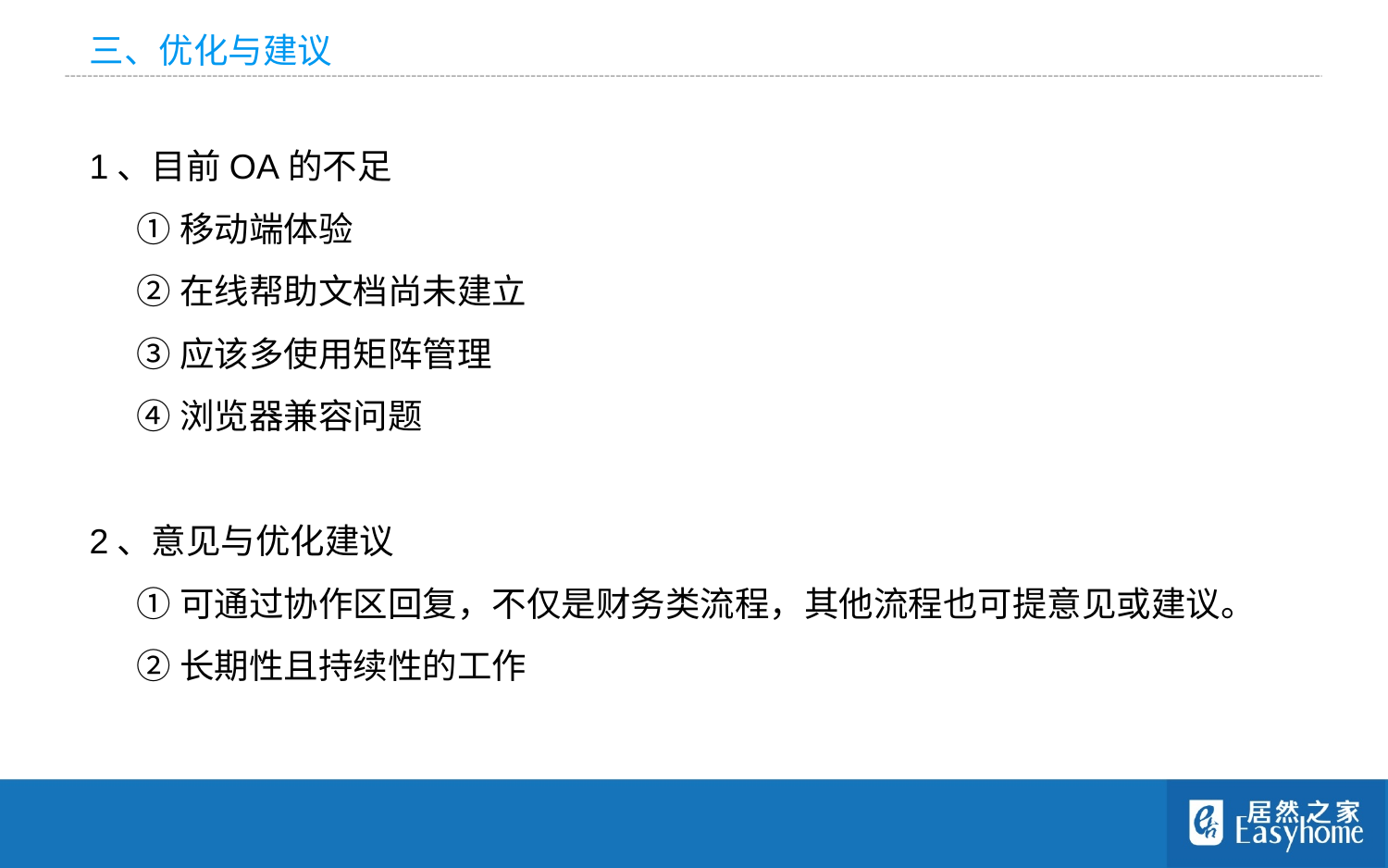

三、优化与建议
1、目前OA的不足
      ①移动端体验
      ②在线帮助文档尚未建立
      ③应该多使用矩阵管理
      ④浏览器兼容问题

2、意见与优化建议
      ①可通过协作区回复，不仅是财务类流程，其他流程也可提意见或建议。
      ②长期性且持续性的工作